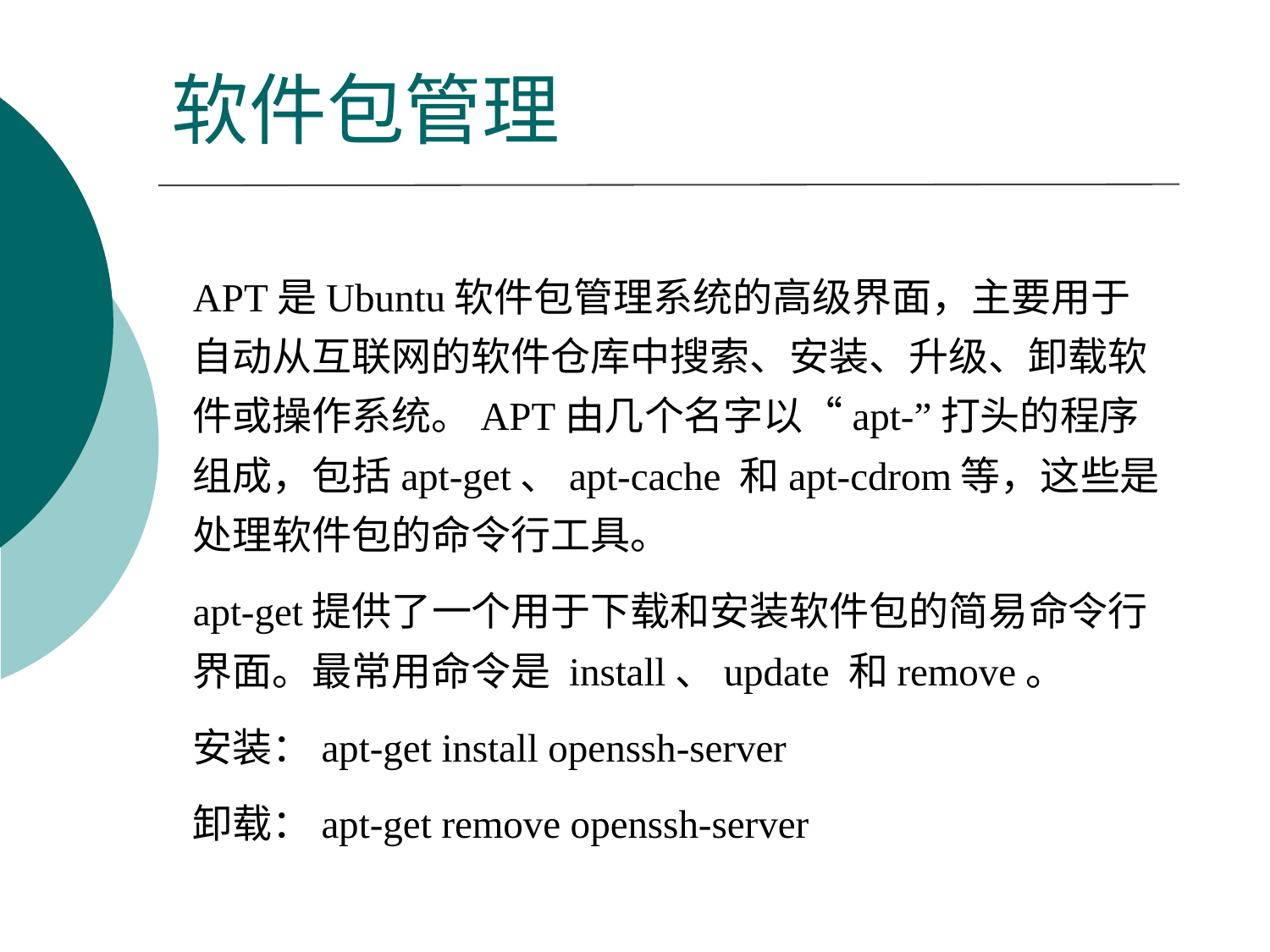

# 软件包管理
APT是Ubuntu软件包管理系统的高级界面，主要用于自动从互联网的软件仓库中搜索、安装、升级、卸载软件或操作系统。APT由几个名字以“apt-”打头的程序组成，包括apt-get、apt-cache 和apt-cdrom等，这些是处理软件包的命令行工具。
apt-get提供了一个用于下载和安装软件包的简易命令行界面。最常用命令是 install、update 和remove。
安装：apt-get install openssh-server
卸载：apt-get remove openssh-server